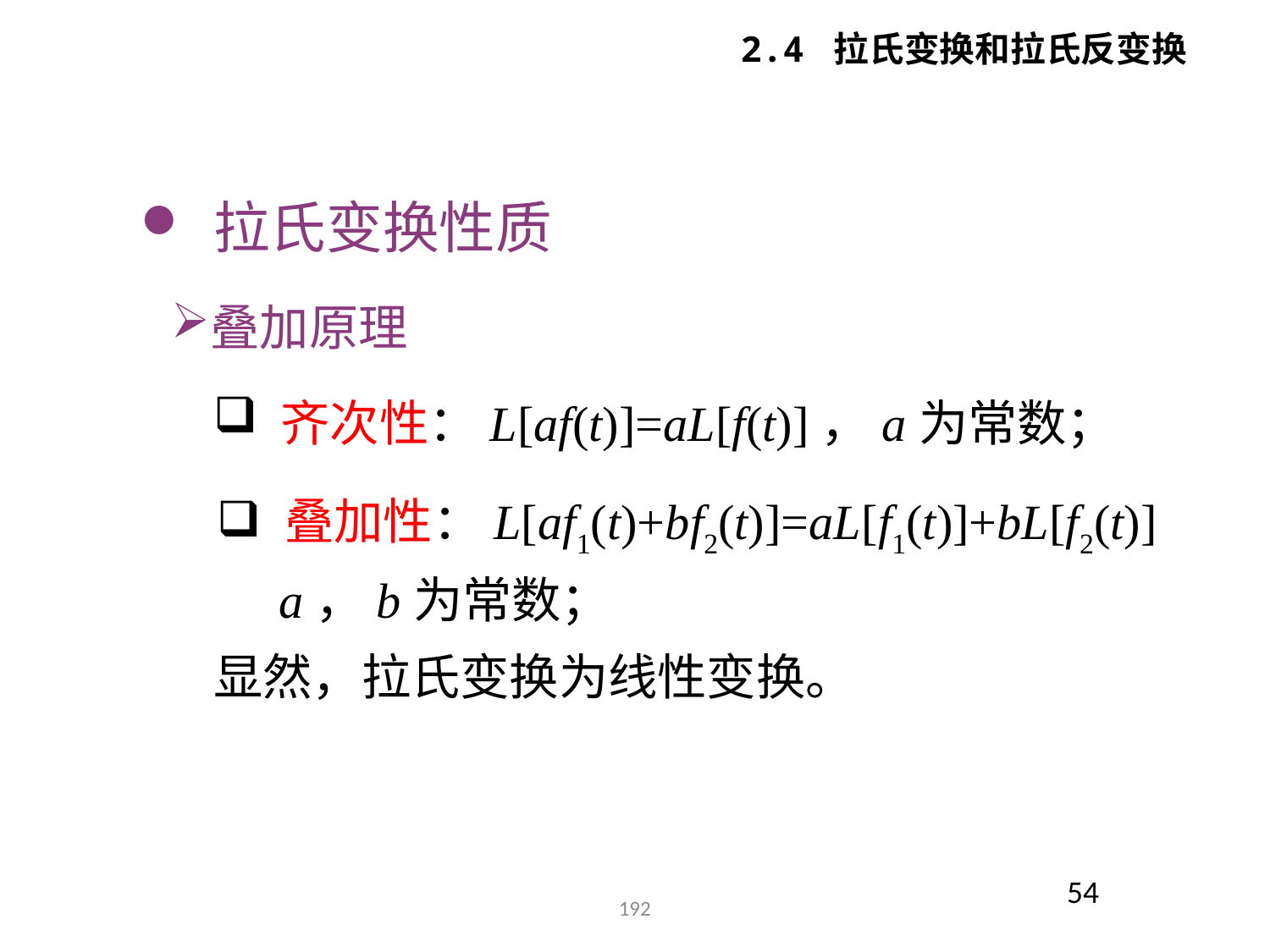

2.4 拉氏变换和拉氏反变换
 拉氏变换性质
叠加原理
 齐次性：L[af(t)]=aL[f(t)]，a为常数；
 叠加性：L[af1(t)+bf2(t)]=aL[f1(t)]+bL[f2(t)]
     a，b为常数；
显然，拉氏变换为线性变换。
54
192